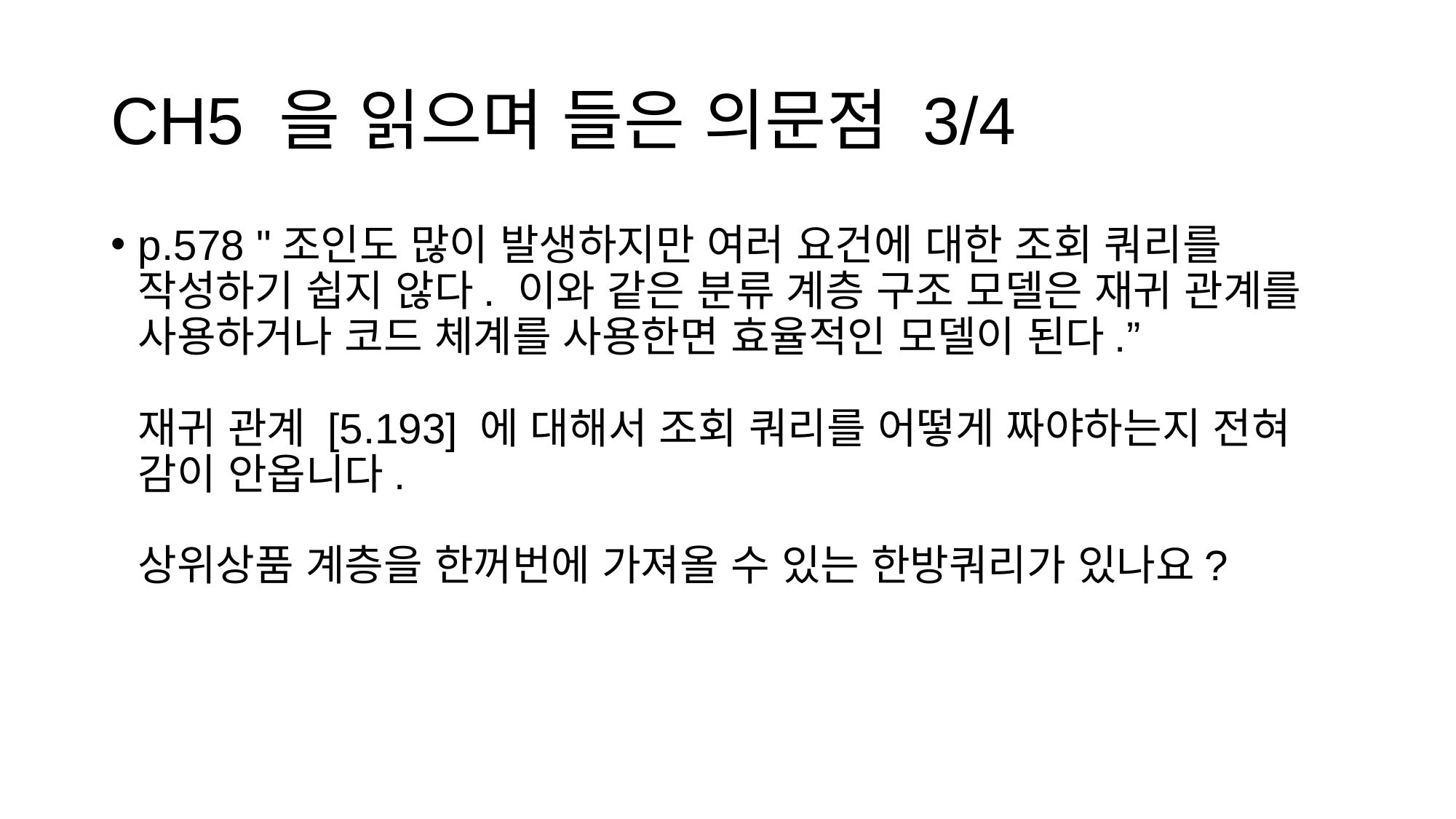

# CH5 을 읽으며 들은 의문점 3/4
p.578 "조인도 많이 발생하지만 여러 요건에 대한 조회 쿼리를 작성하기 쉽지 않다. 이와 같은 분류 계층 구조 모델은 재귀 관계를 사용하거나 코드 체계를 사용한면 효율적인 모델이 된다.”
재귀 관계 [5.193] 에 대해서 조회 쿼리를 어떻게 짜야하는지 전혀 감이 안옵니다.
상위상품 계층을 한꺼번에 가져올 수 있는 한방쿼리가 있나요?